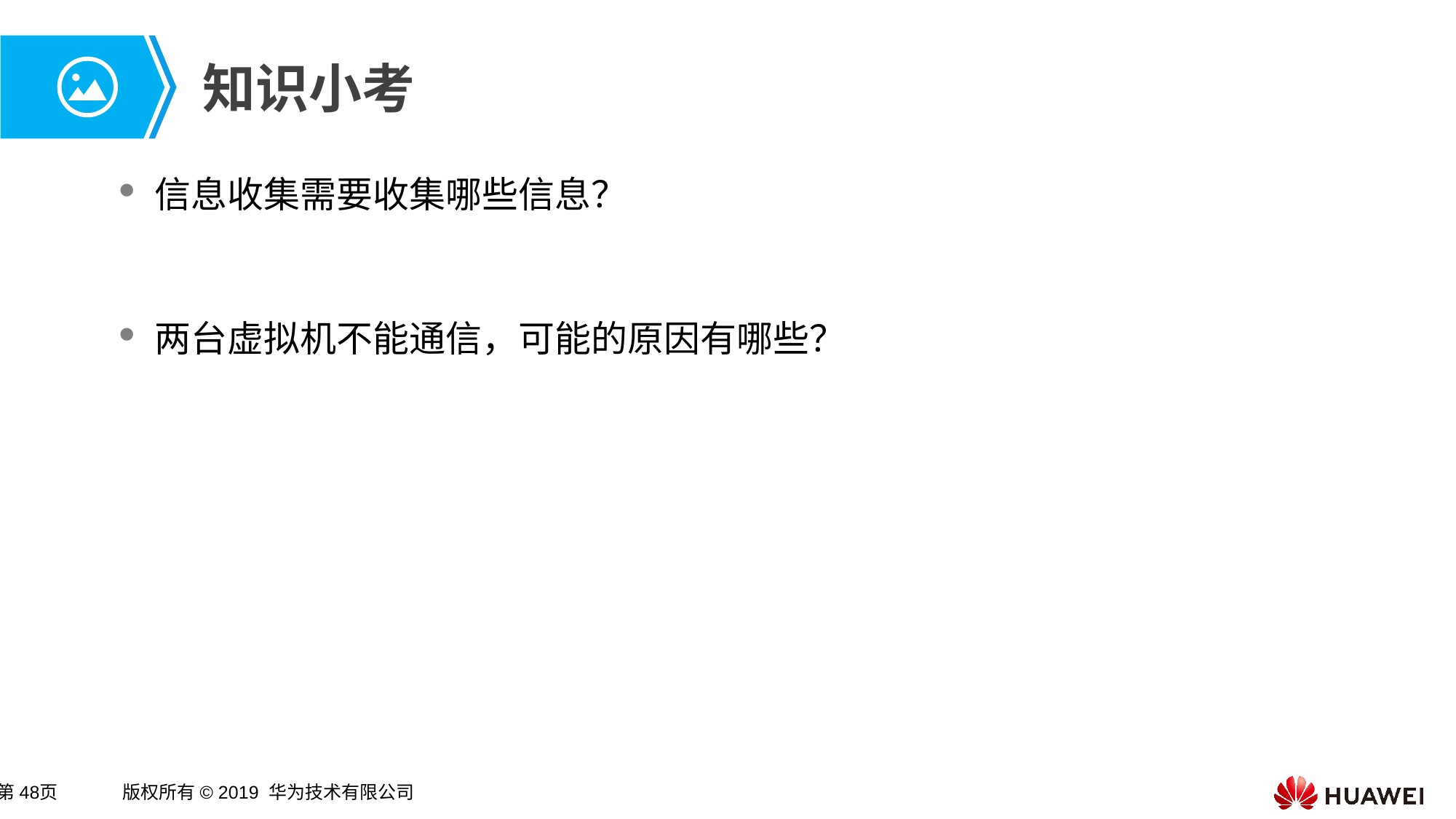

# 知识小考
信息收集需要收集哪些信息？

两台虚拟机不能通信，可能的原因有哪些？